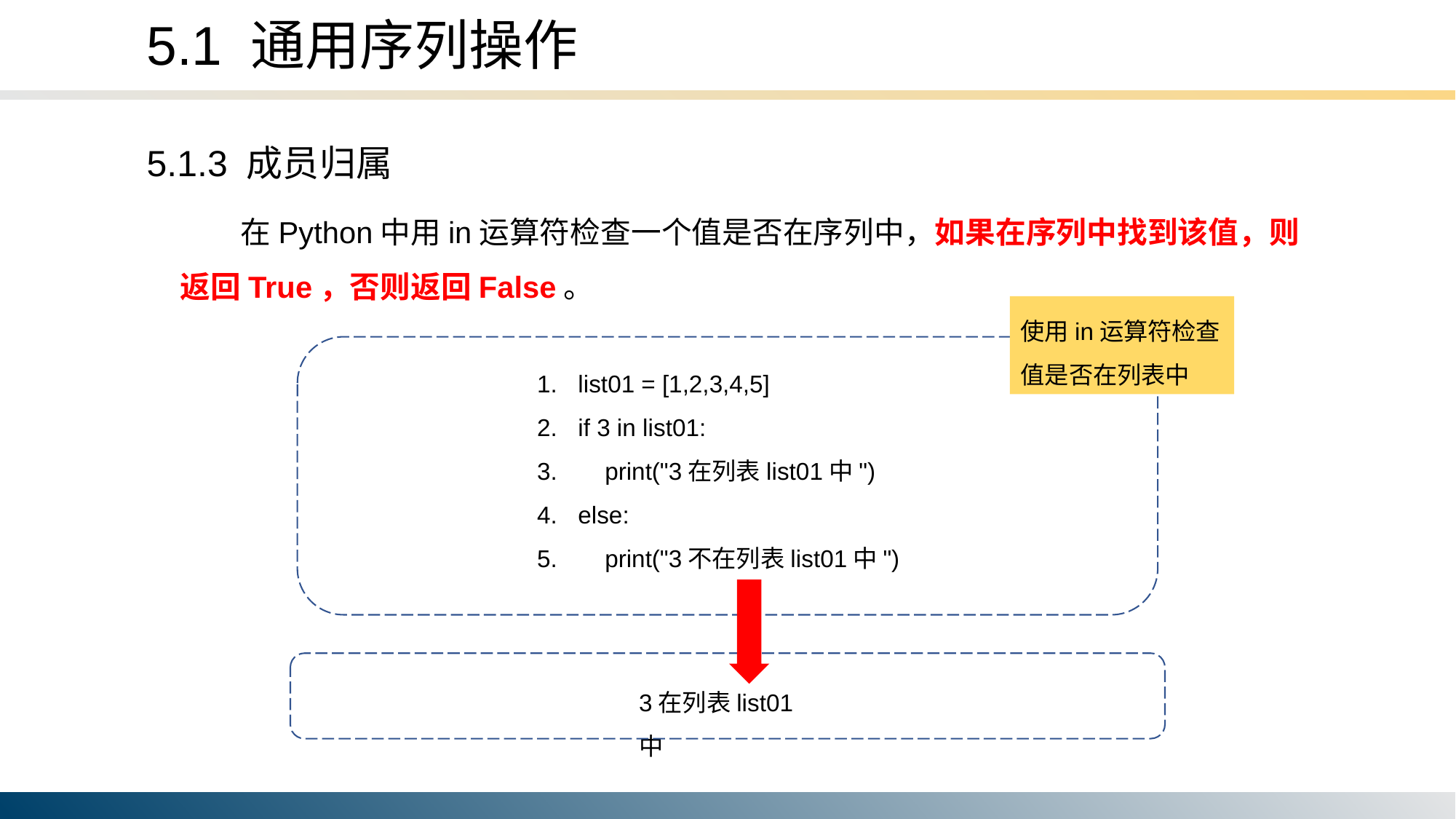

5.1 通用序列操作
5.1.3 成员归属
在Python中用in运算符检查一个值是否在序列中，如果在序列中找到该值，则返回True，否则返回False。
使用in运算符检查值是否在列表中

list01 = [1,2,3,4,5]
if 3 in list01:
    print("3在列表list01中")
else:
    print("3不在列表list01中")

3在列表list01中